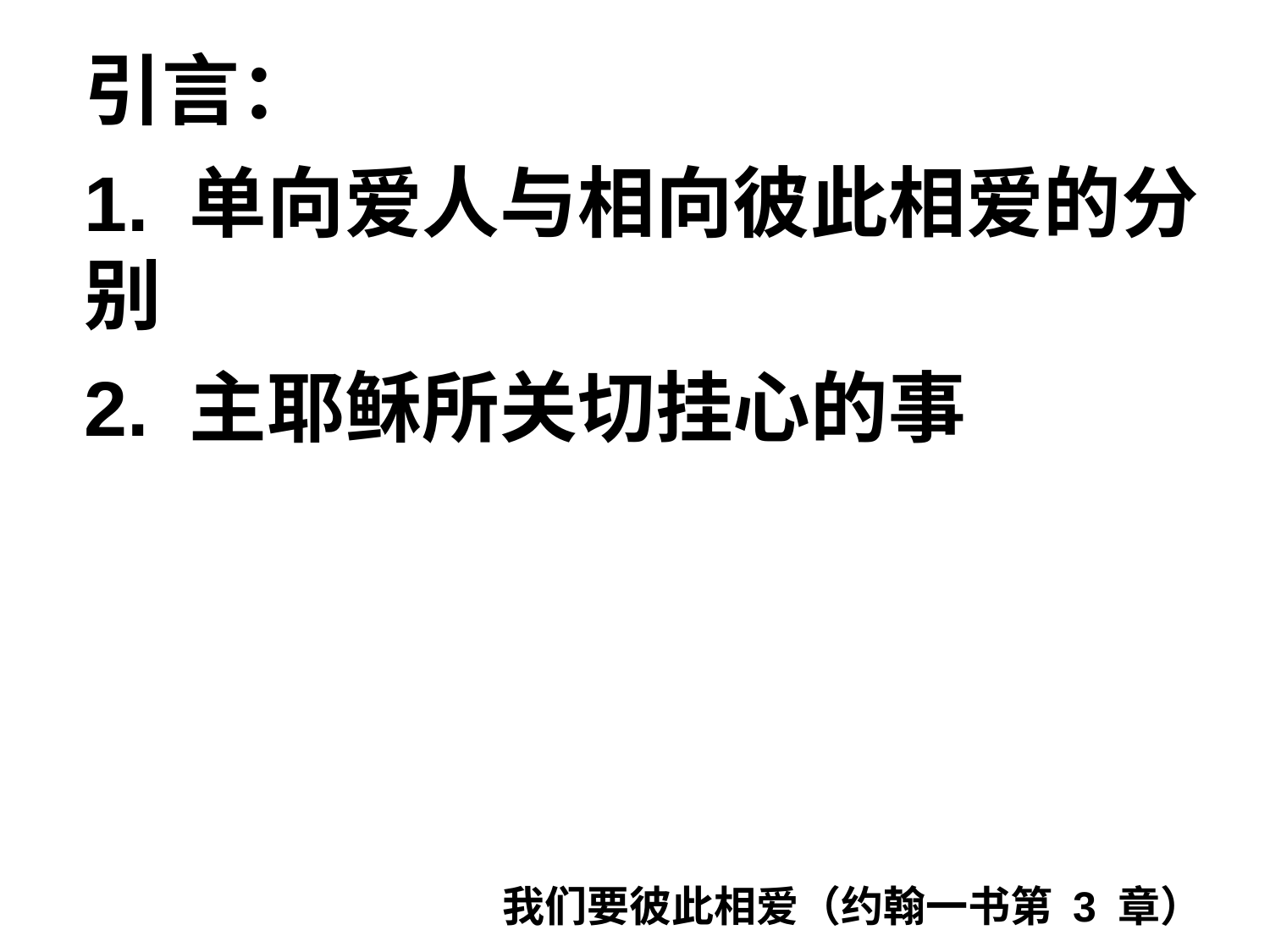

引言：
1. 单向爱人与相向彼此相爱的分别
2. 主耶稣所关切挂心的事
我们要彼此相爱（约翰一书第 3 章）